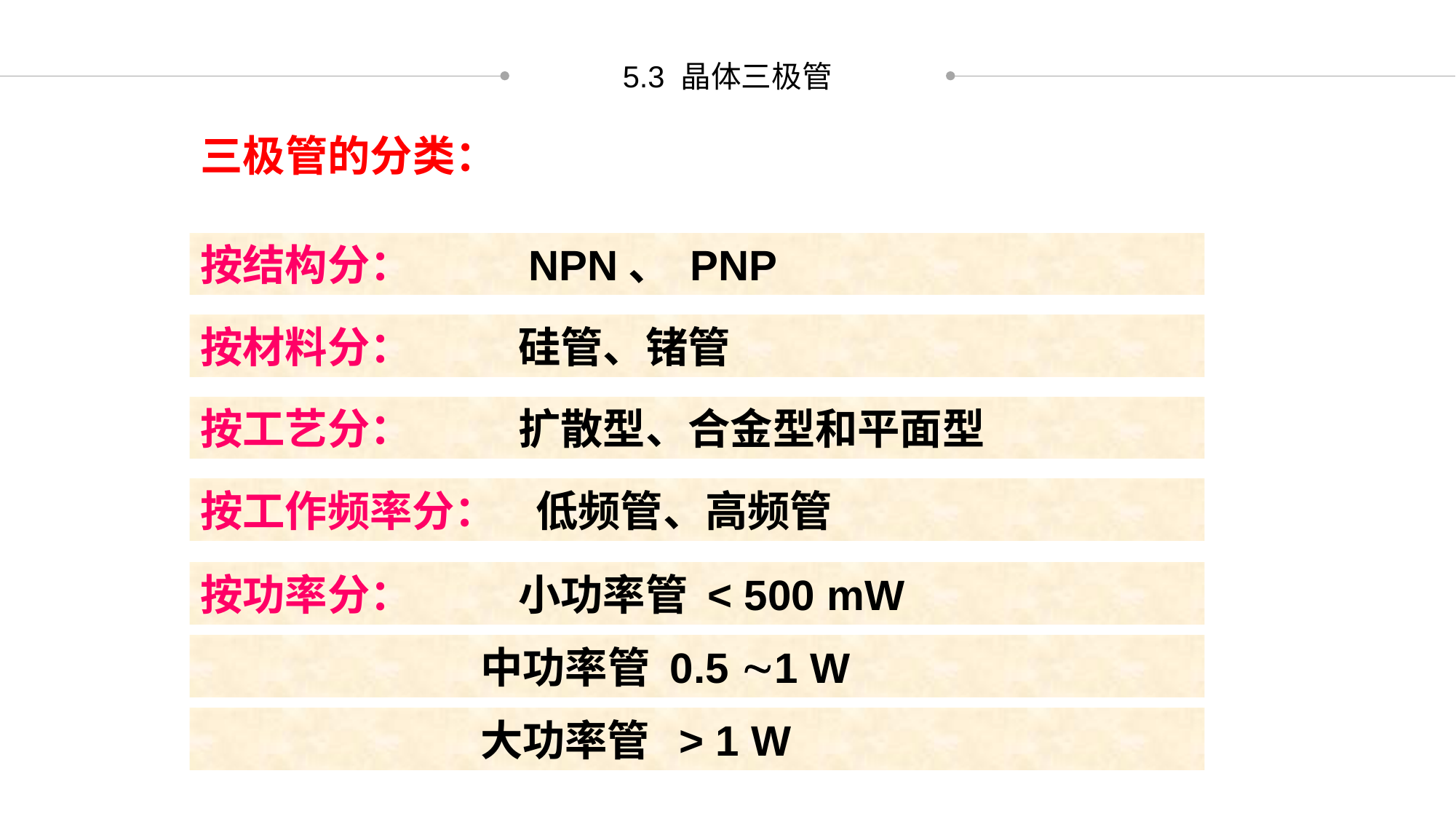

5.3 晶体三极管
三极管的分类：
按结构分：           NPN、 PNP
按材料分：           硅管、锗管
按工艺分：           扩散型、合金型和平面型
按工作频率分：    低频管、高频管
按功率分：           小功率管 < 500 mW
                            中功率管 0.5 ∼1 W
                            大功率管  > 1 W